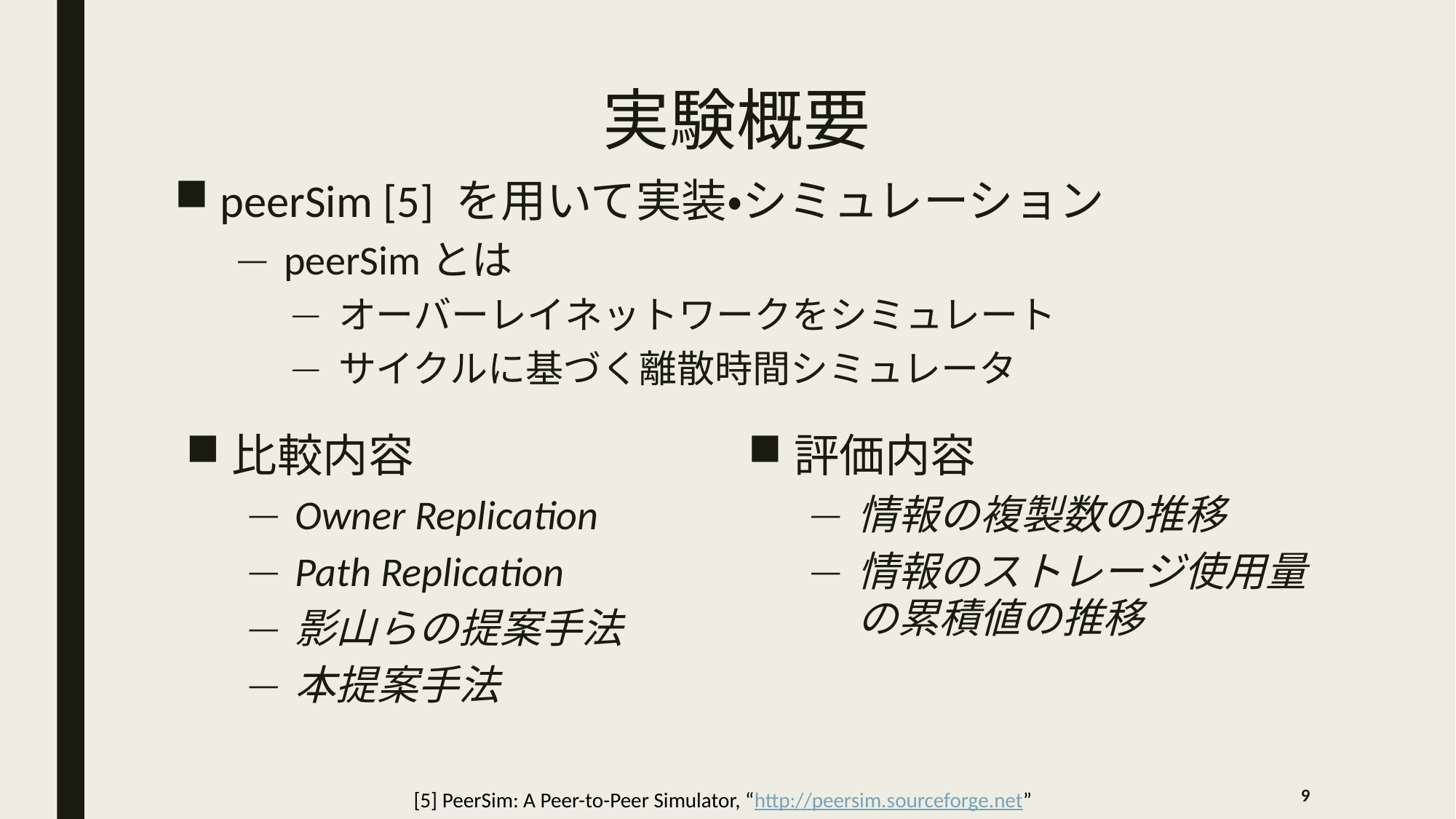

# 実験概要
peerSim [5] を用いて実装・シミュレーション
peerSimとは
オーバーレイネットワークをシミュレート
サイクルに基づく離散時間シミュレータ
比較内容
Owner Replication
Path Replication
影山らの提案手法
本提案手法
評価内容
情報の複製数の推移
情報のストレージ使用量の累積値の推移

9
[5] PeerSim: A Peer-to-Peer Simulator, “http://peersim.sourceforge.net”